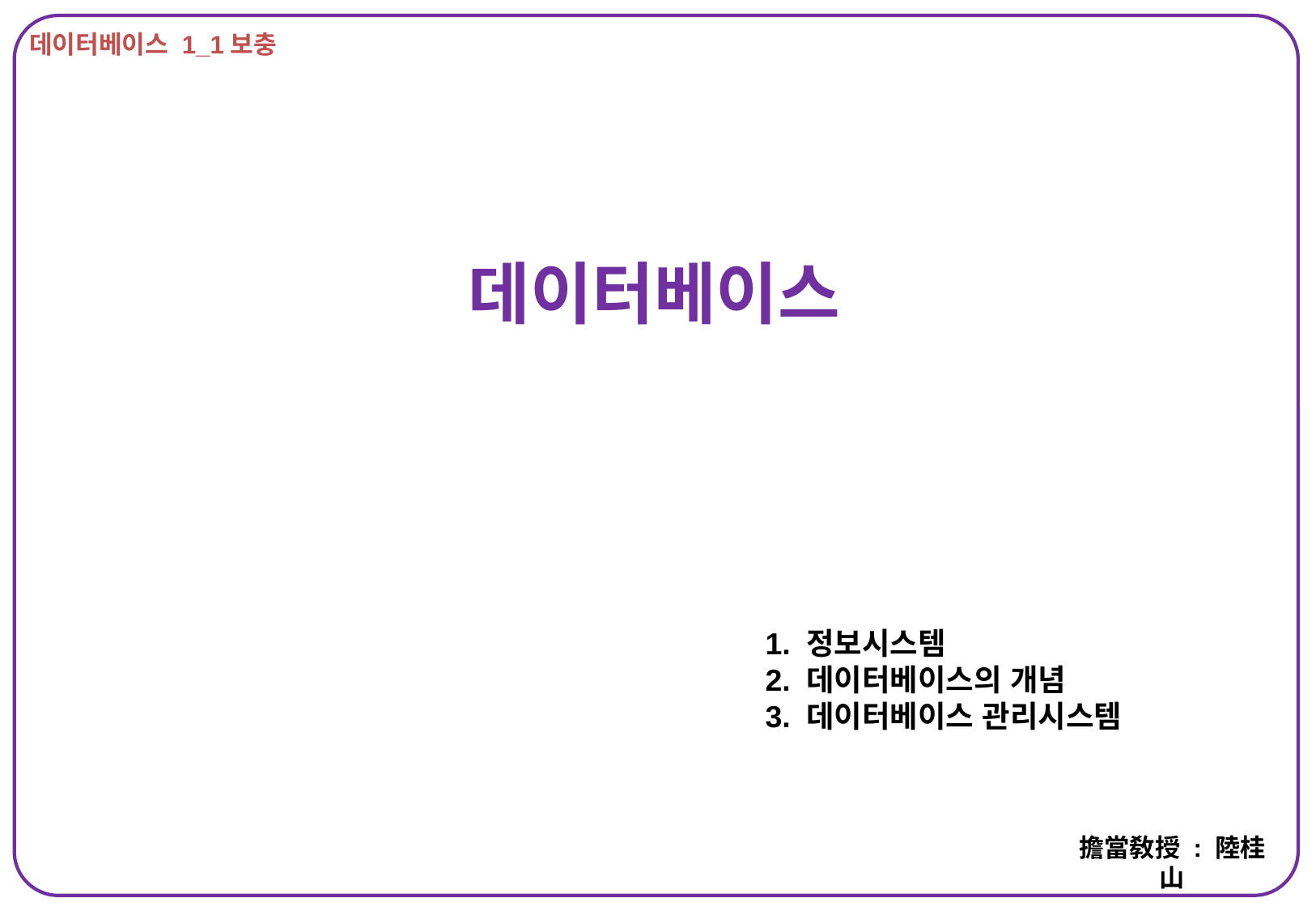

데이터베이스
1. 정보시스템
2. 데이터베이스의 개념
3. 데이터베이스 관리시스템